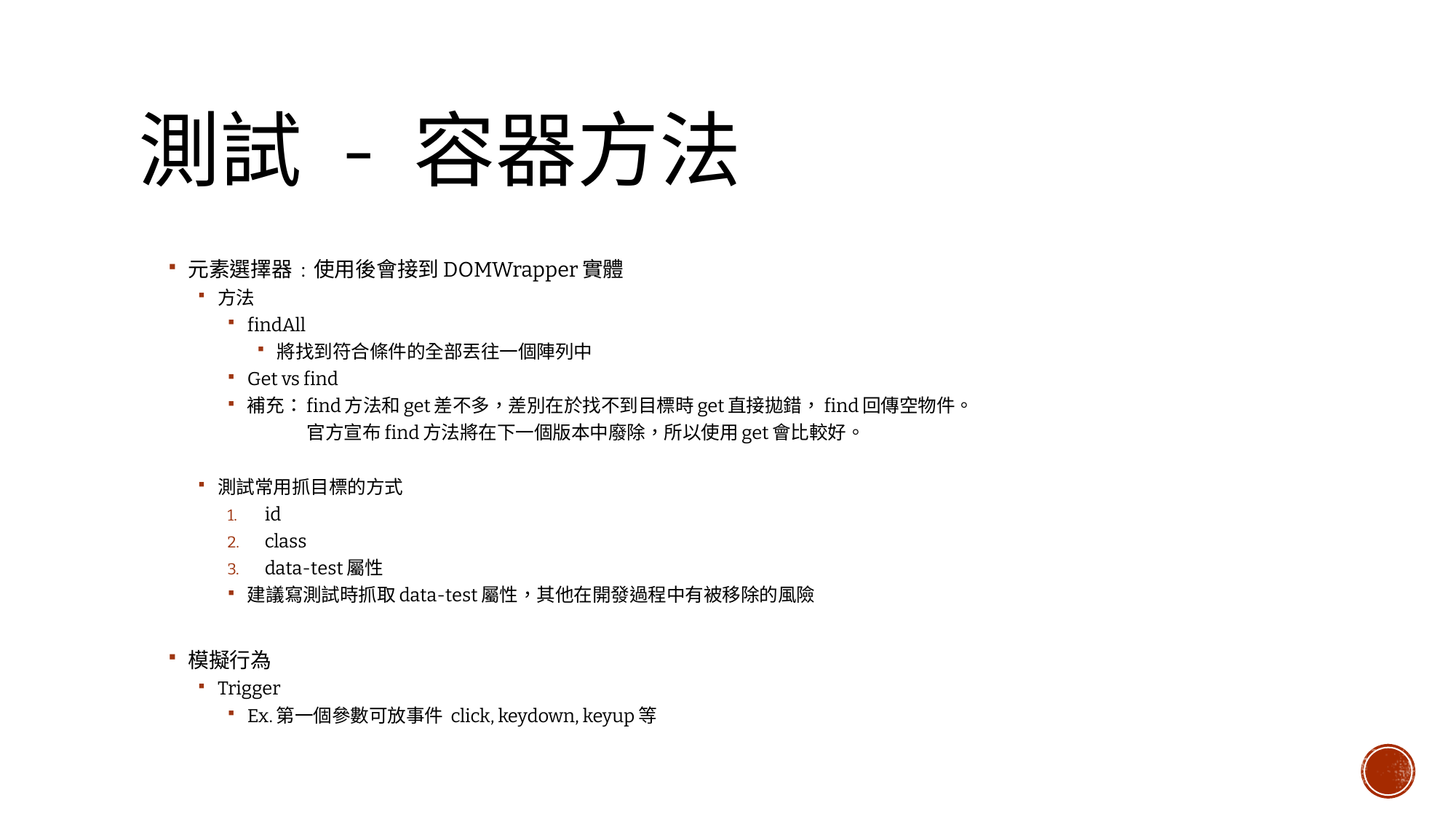

# 測試 - 容器方法
元素選擇器 : 使用後會接到DOMWrapper實體
方法
findAll
將找到符合條件的全部丟往一個陣列中
Get vs find
補充：find方法和get差不多，差別在於找不到目標時get直接拋錯，find回傳空物件。
    官方宣布find方法將在下一個版本中廢除，所以使用get會比較好。

測試常用抓目標的方式
id
class
data-test屬性
建議寫測試時抓取data-test屬性，其他在開發過程中有被移除的風險

模擬行為
Trigger
Ex.第一個參數可放事件 click, keydown, keyup等